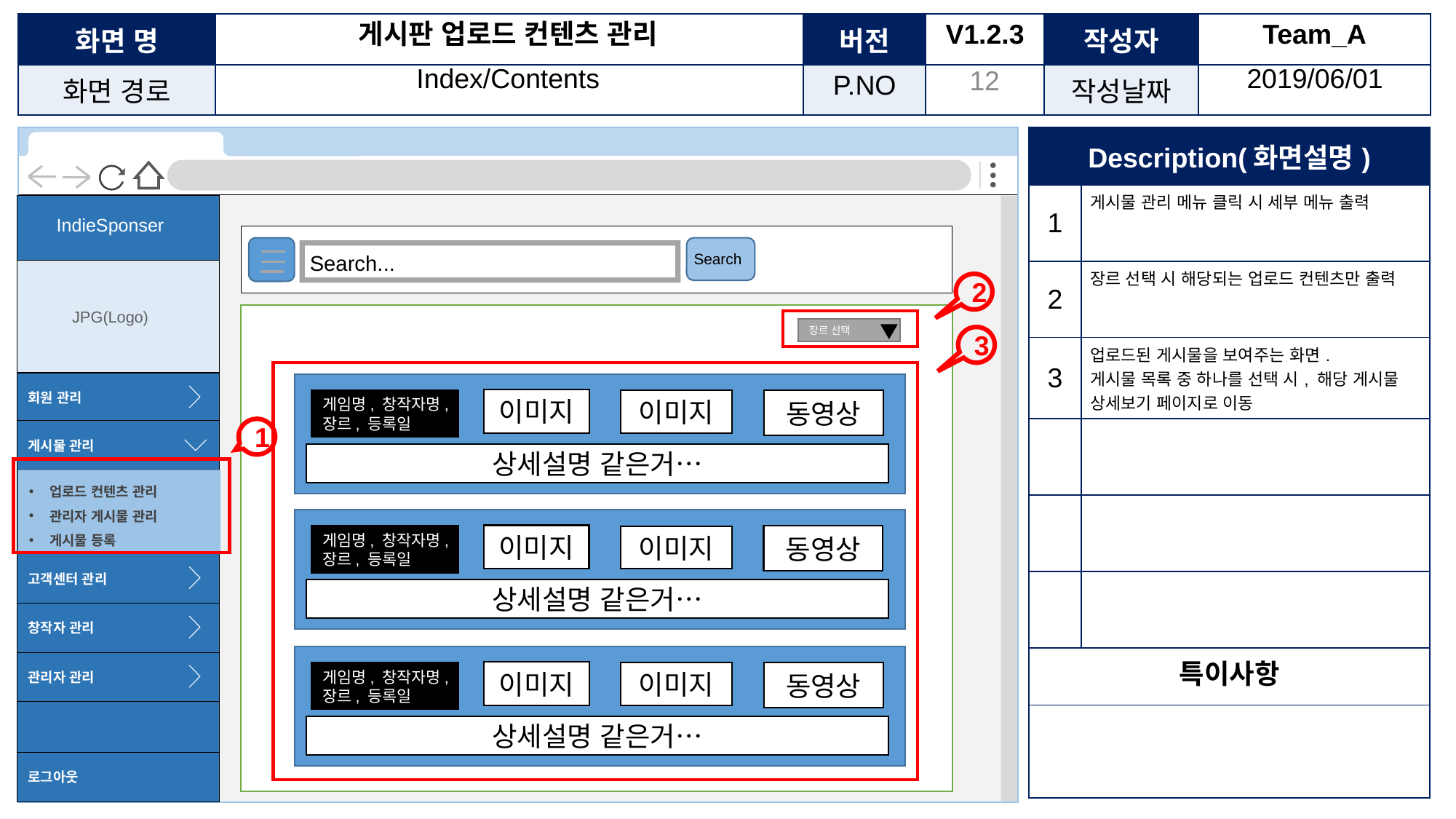

게시판 업로드 컨텐츠 관리
12
Index/Contents
2019/06/01
| Description(화면설명) |  |
| --- | --- |
| 1 | 게시물 관리 메뉴 클릭 시 세부 메뉴 출력 |
| 2 | 장르 선택 시 해당되는 업로드 컨텐츠만 출력 |
| 3 | 업로드된 게시물을 보여주는 화면. 게시물 목록 중 하나를 선택 시, 해당 게시물 상세보기 페이지로 이동 |
|  |  |
|  |  |
|  |  |
| 특이사항 |  |
|  |  |

Search

Search...
2

장르 선택

3

이미지
게임명, 창작자명,
장르, 등록일
동영상
이미지
1
상세설명 같은거…

이미지
게임명, 창작자명,
장르, 등록일
동영상
이미지
상세설명 같은거…

이미지
게임명, 창작자명,
장르, 등록일
동영상
이미지
상세설명 같은거…